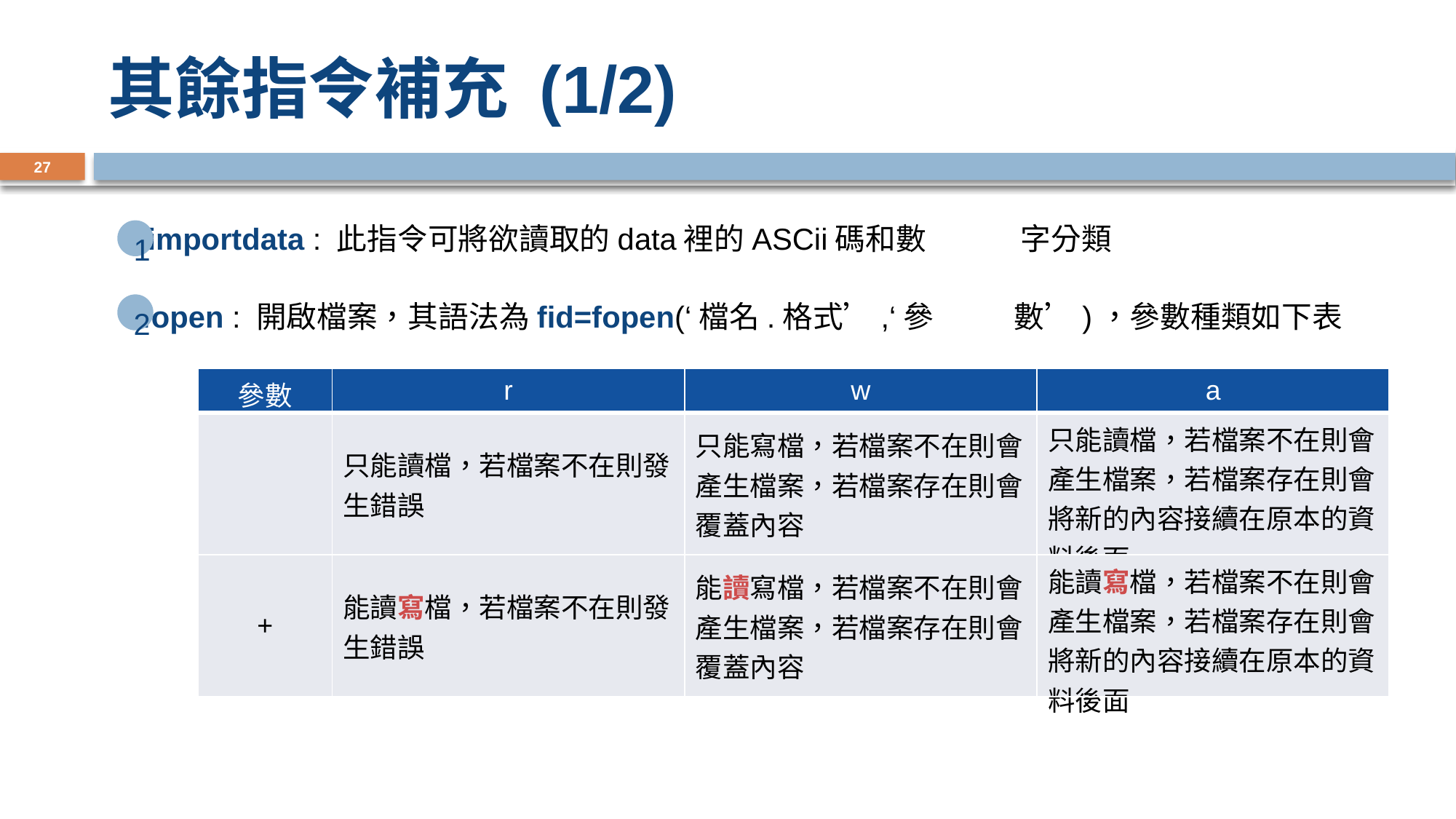

# 其餘指令補充 (1/2)
27
importdata : 此指令可將欲讀取的data裡的ASCii碼和數	字分類
1
2
fopen : 開啟檔案，其語法為fid=fopen(‘檔名.格式’,‘參	數’)，參數種類如下表
| 參數 | r | w | a |
| --- | --- | --- | --- |
|  | 只能讀檔，若檔案不在則發生錯誤 | 只能寫檔，若檔案不在則會產生檔案，若檔案存在則會覆蓋內容 | 只能讀檔，若檔案不在則會產生檔案，若檔案存在則會將新的內容接續在原本的資料後面 |
| + | 能讀寫檔，若檔案不在則發生錯誤 | 能讀寫檔，若檔案不在則會產生檔案，若檔案存在則會覆蓋內容 | 能讀寫檔，若檔案不在則會產生檔案，若檔案存在則會將新的內容接續在原本的資料後面 |